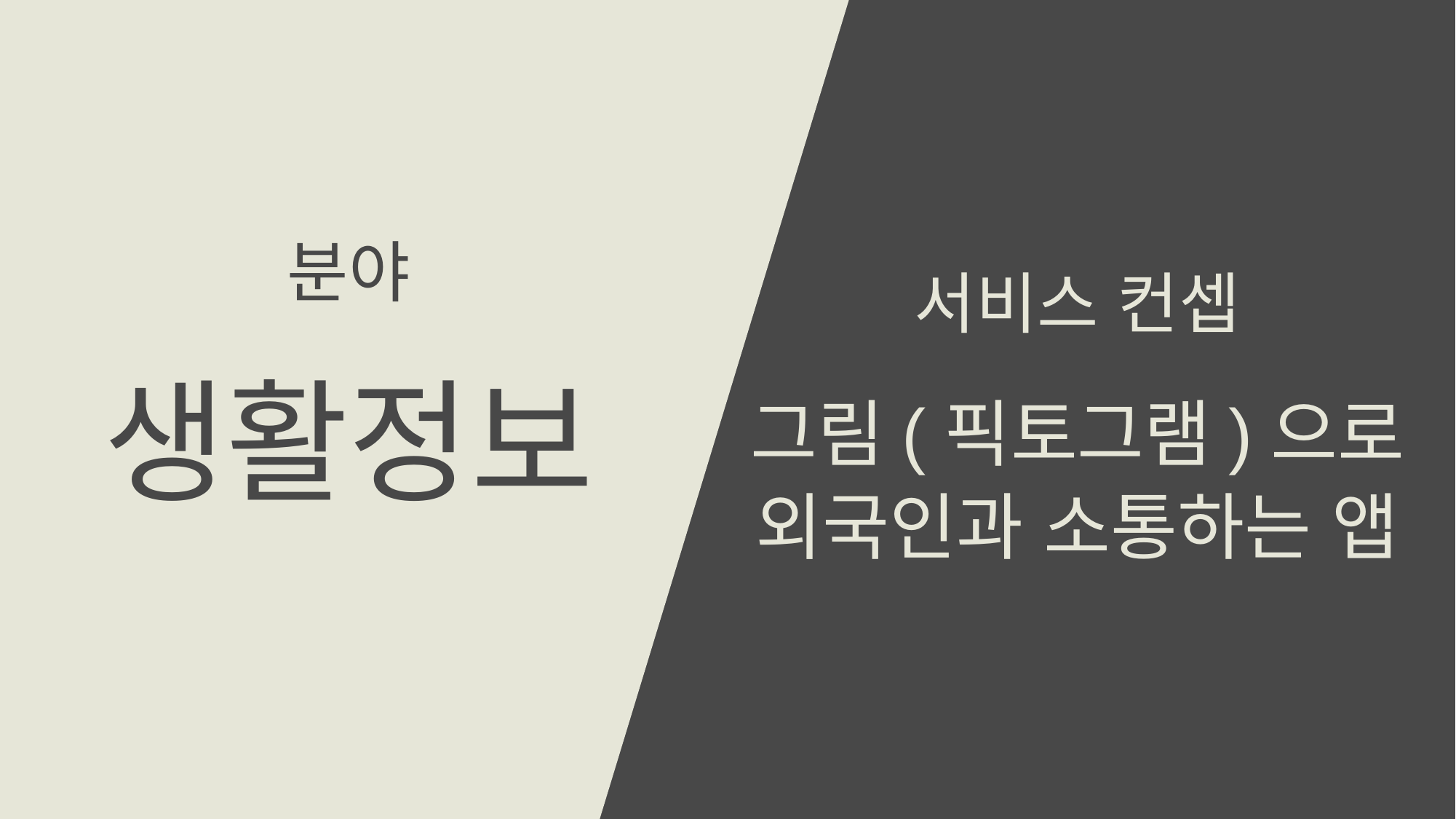

분야
서비스 컨셉

생활정보
그림(픽토그램)으로
외국인과 소통하는 앱